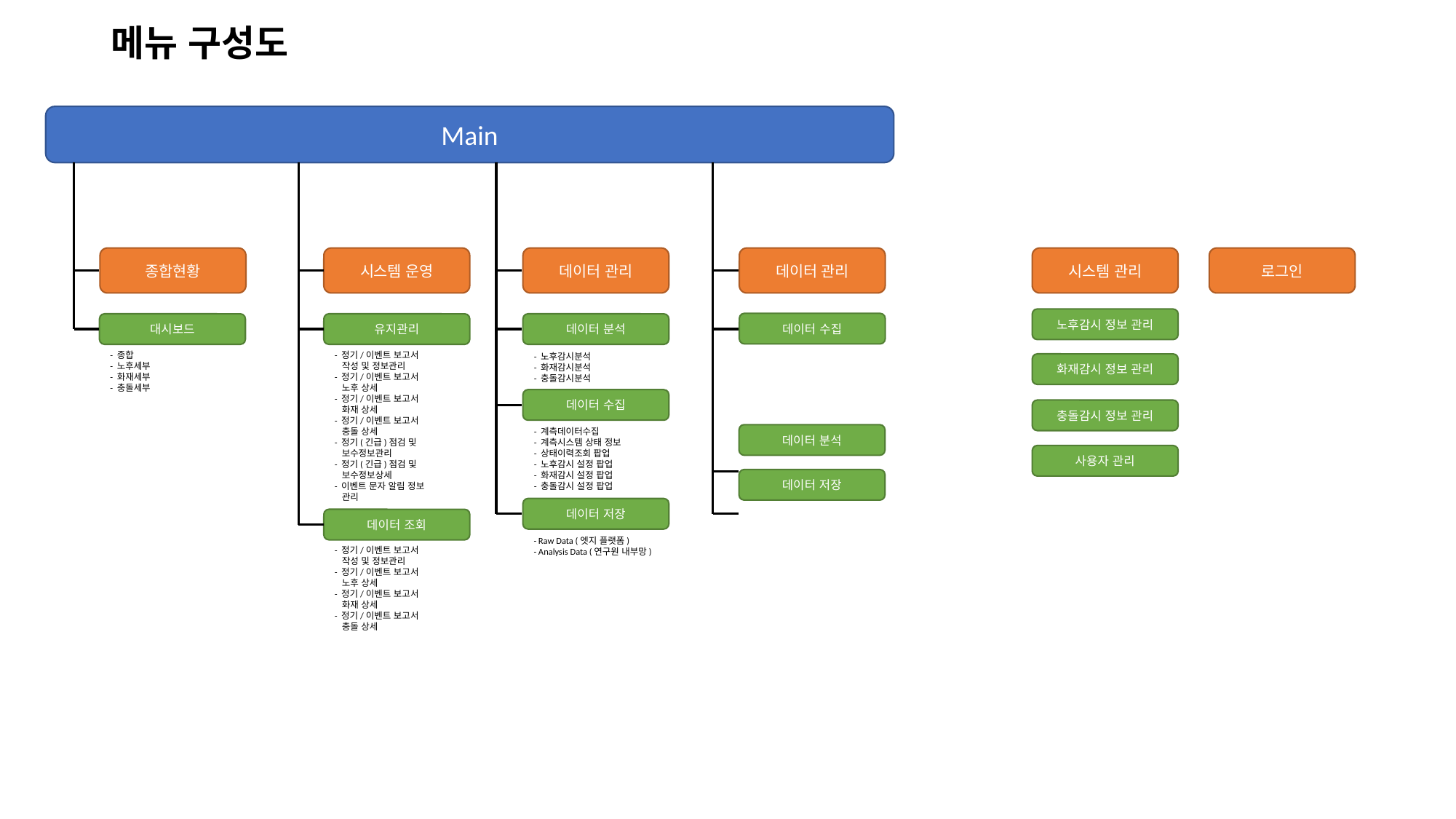

# 메뉴 구성도
Main
종합현황
시스템 운영
데이터 관리
데이터 관리
시스템 관리
로그인
노후감시 정보 관리
데이터 수집
유지관리
데이터 분석
대시보드
- 정기/이벤트 보고서
  작성 및 정보관리
- 정기/이벤트 보고서
  노후 상세
- 정기/이벤트 보고서
  화재 상세
- 정기/이벤트 보고서
  충돌 상세
- 정기(긴급)점검 및
  보수정보관리
- 정기(긴급)점검 및
  보수정보상세
- 이벤트 문자 알림 정보
  관리
- 종합
- 노후세부
- 화재세부
- 충돌세부
- 노후감시분석
- 화재감시분석
- 충돌감시분석
화재감시 정보 관리
데이터 수집
충돌감시 정보 관리
- 계측데이터수집
- 계측시스템 상태 정보
- 상태이력조회 팝업
- 노후감시 설정 팝업
- 화재감시 설정 팝업
- 충돌감시 설정 팝업
데이터 분석
사용자 관리
데이터 저장
데이터 저장
데이터 조회
- Raw Data (엣지 플랫폼)
- Analysis Data (연구원 내부망)
- 정기/이벤트 보고서
  작성 및 정보관리
- 정기/이벤트 보고서
  노후 상세
- 정기/이벤트 보고서
  화재 상세
- 정기/이벤트 보고서
  충돌 상세